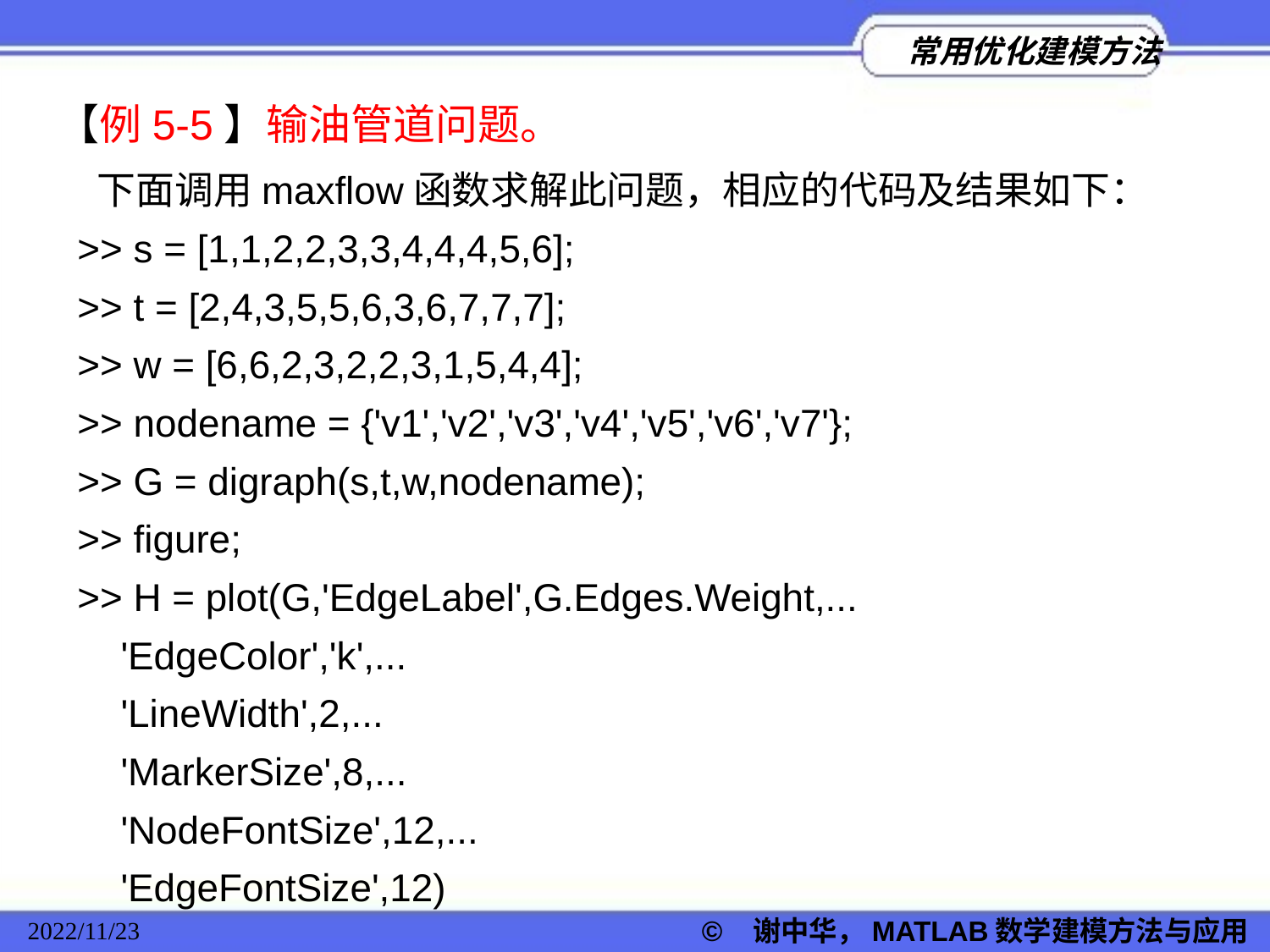

【例5-5】输油管道问题。
下面调用maxflow函数求解此问题，相应的代码及结果如下：
>> s = [1,1,2,2,3,3,4,4,4,5,6];
>> t = [2,4,3,5,5,6,3,6,7,7,7];
>> w = [6,6,2,3,2,2,3,1,5,4,4];
>> nodename = {'v1','v2','v3','v4','v5','v6','v7'};
>> G = digraph(s,t,w,nodename);
>> figure;
>> H = plot(G,'EdgeLabel',G.Edges.Weight,...
    'EdgeColor','k',...
    'LineWidth',2,...
    'MarkerSize',8,...
    'NodeFontSize',12,...
    'EdgeFontSize',12)
2022/11/23
©   谢中华，MATLAB数学建模方法与应用